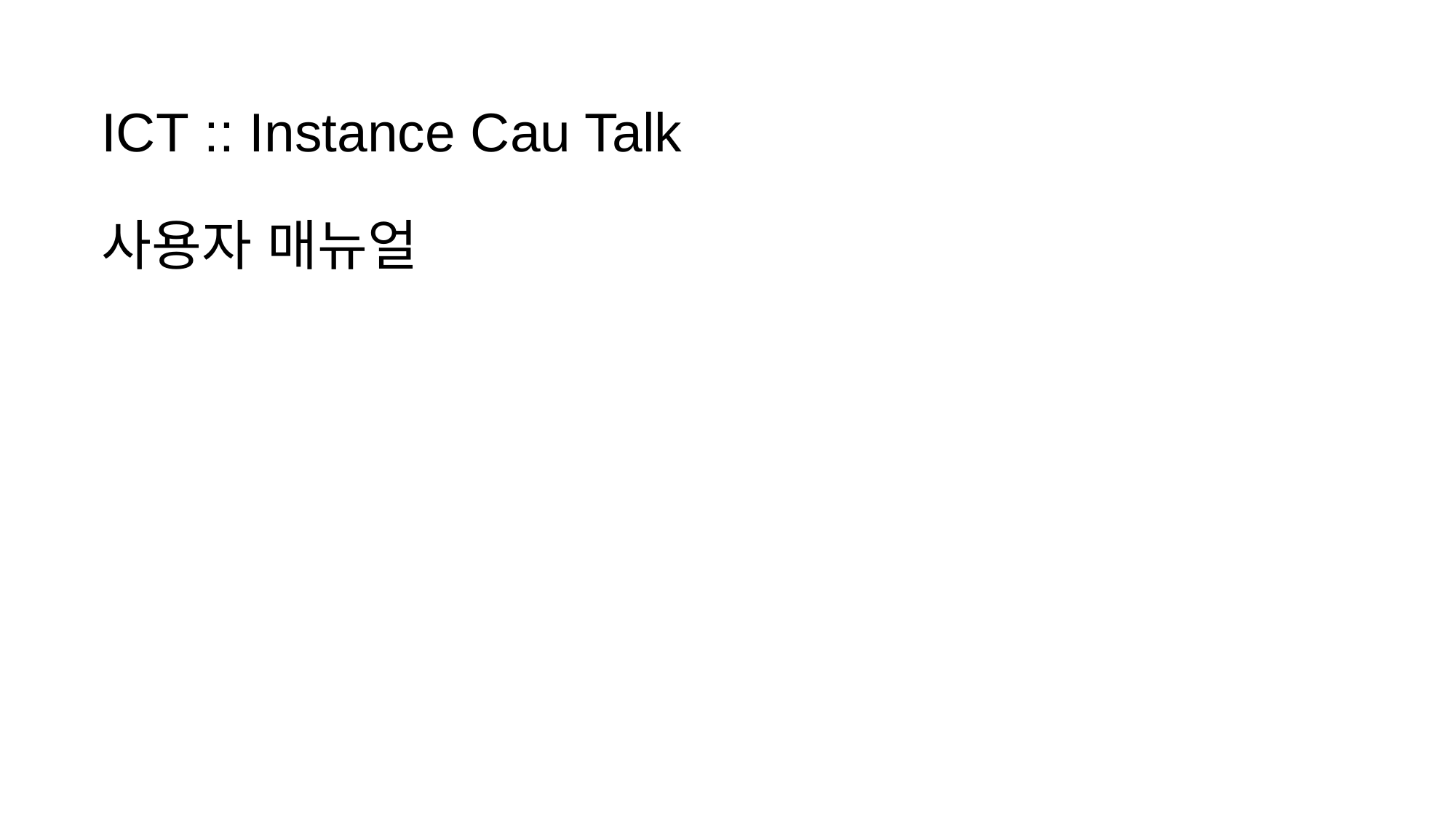

ICT :: Instance Cau Talk
사용자 매뉴얼